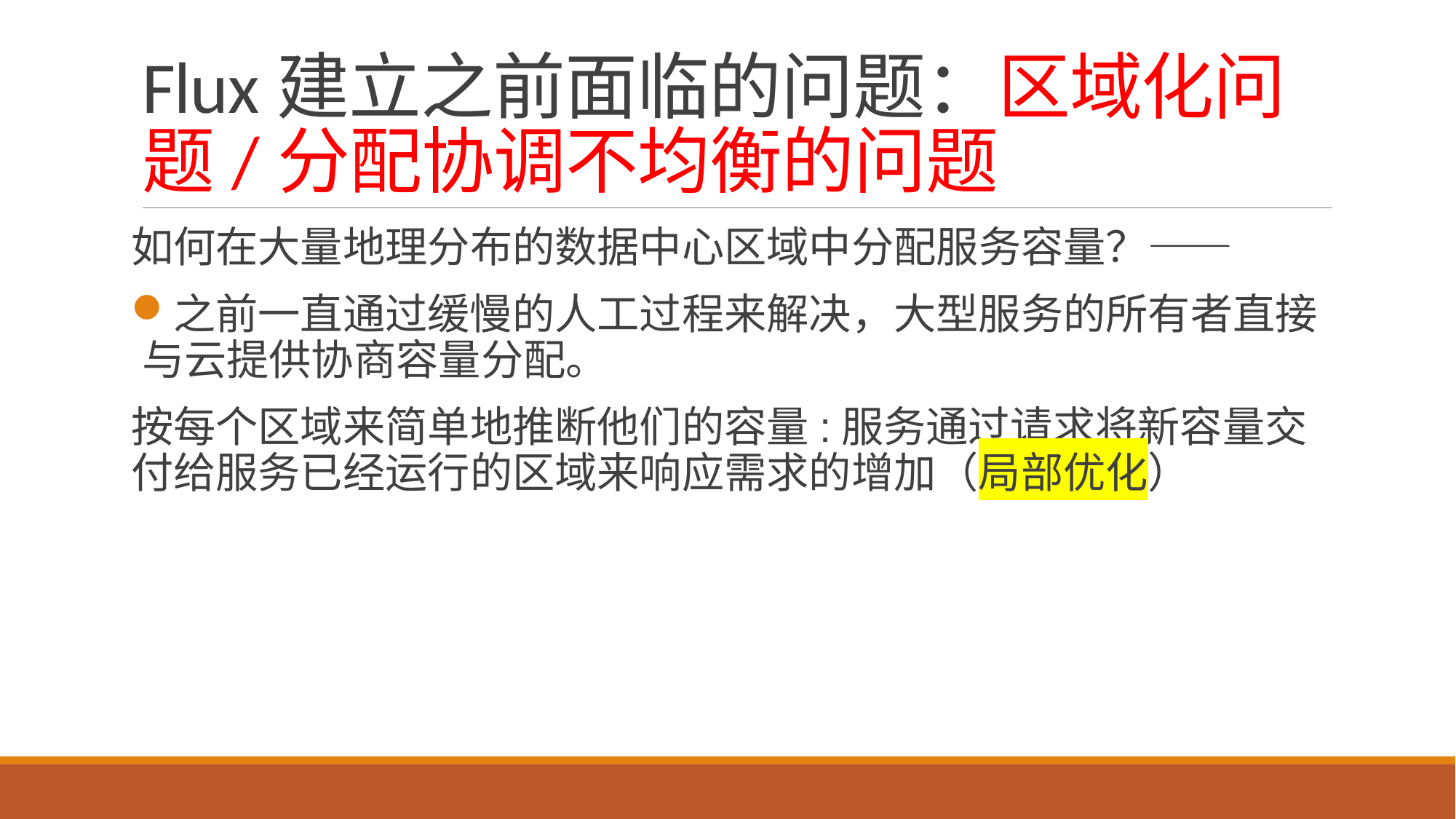

# Flux建立之前面临的问题：区域化问题/分配协调不均衡的问题
如何在大量地理分布的数据中心区域中分配服务容量？——
之前一直通过缓慢的人工过程来解决，大型服务的所有者直接与云提供协商容量分配。
按每个区域来简单地推断他们的容量:服务通过请求将新容量交付给服务已经运行的区域来响应需求的增加（局部优化）